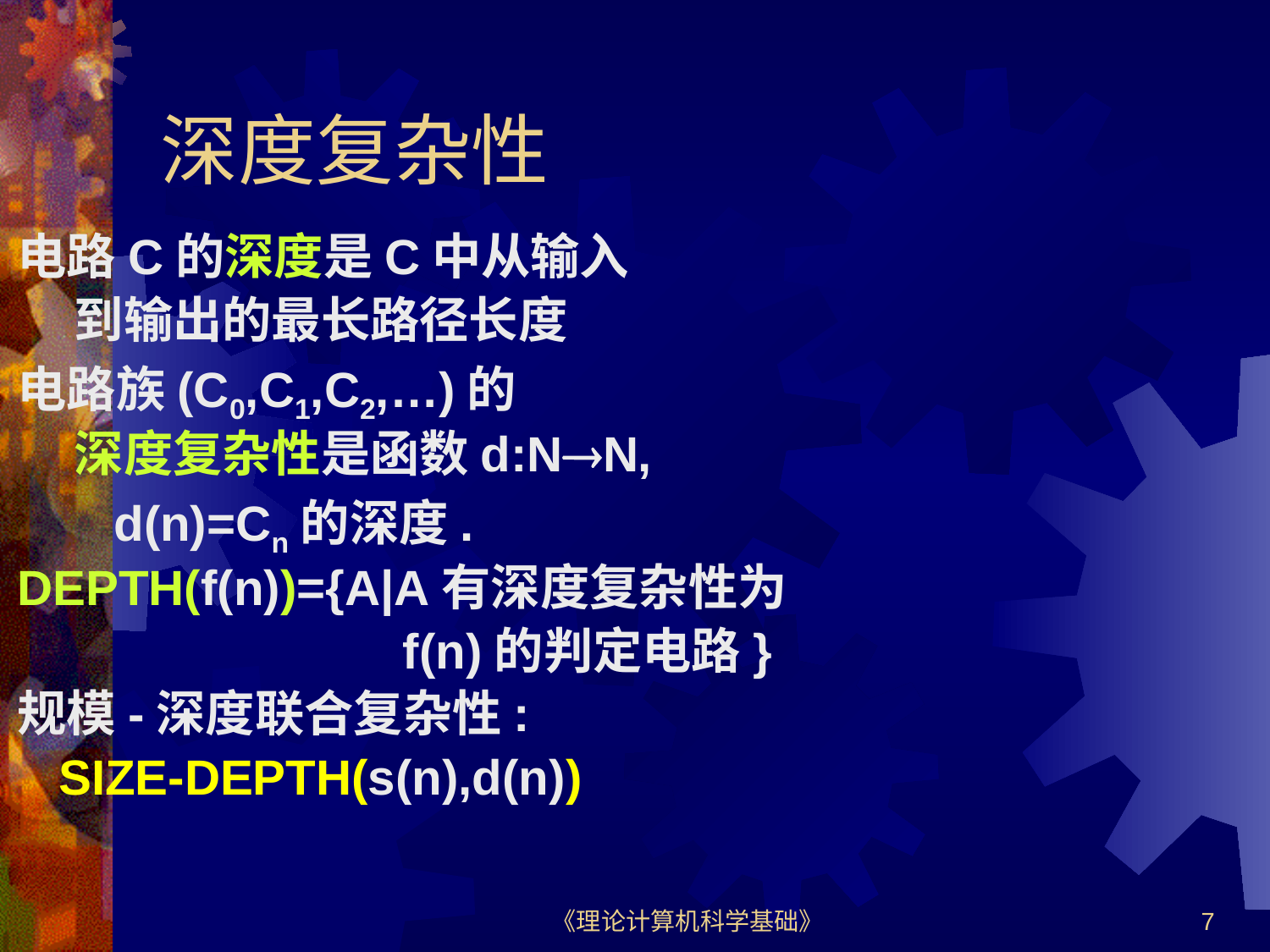

# 深度复杂性
电路C的深度是C中从输入
    到输出的最长路径长度
电路族(C0,C1,C2,…)的
    深度复杂性是函数d:N→N,
       d(n)=Cn的深度.
DEPTH(f(n))={A|A有深度复杂性为
                            f(n)的判定电路}
规模-深度联合复杂性:
   SIZE-DEPTH(s(n),d(n))
《理论计算机科学基础》
7